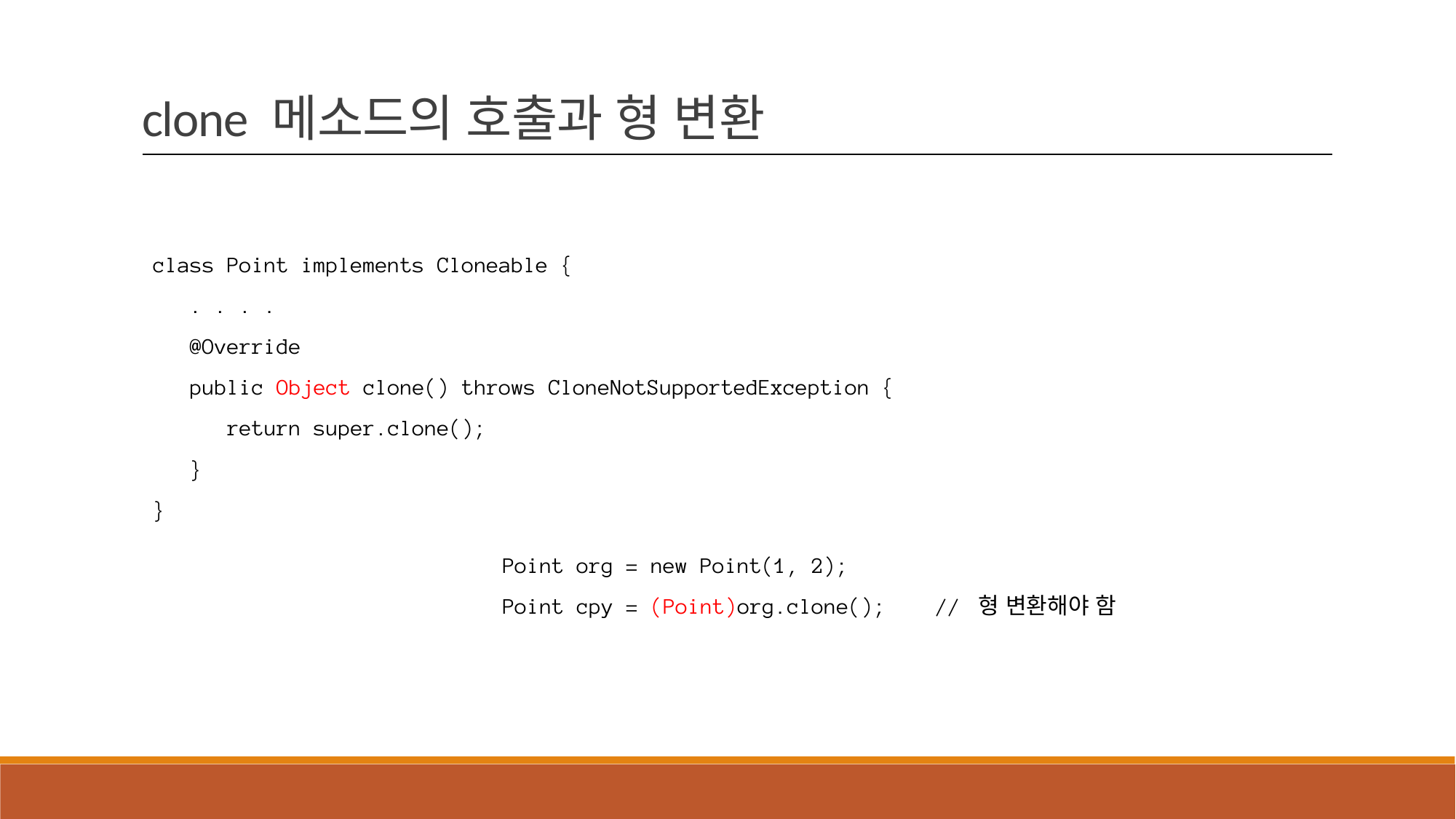

clone 메소드의 호출과 형 변환
class Point implements Cloneable {
   . . . .
   @Override
   public Object clone() throws CloneNotSupportedException {
      return super.clone();
   }
}
Point org = new Point(1, 2);
Point cpy = (Point)org.clone();    // 형 변환해야 함